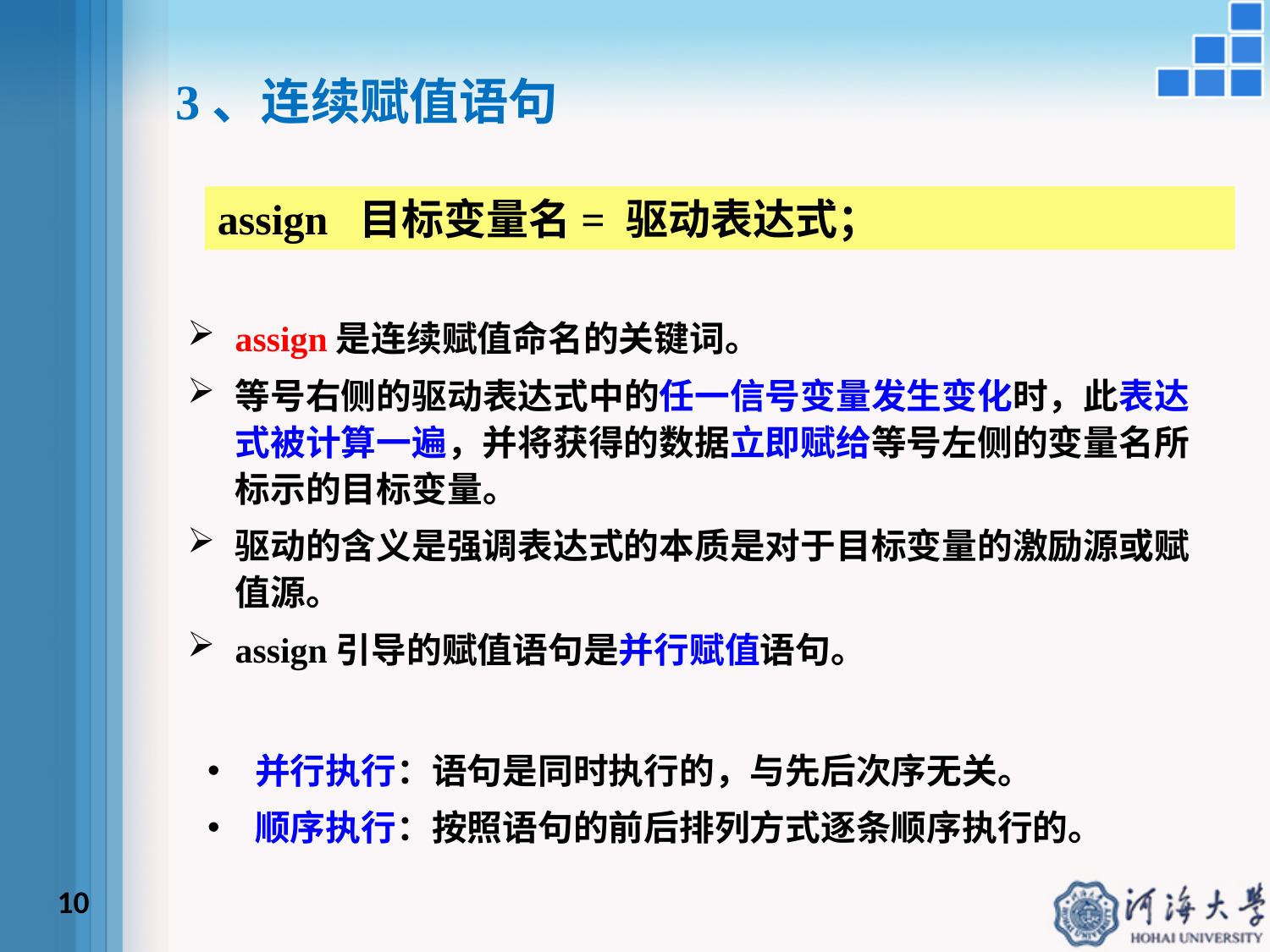

3、连续赋值语句
assign  目标变量名= 驱动表达式；
assign是连续赋值命名的关键词。
等号右侧的驱动表达式中的任一信号变量发生变化时，此表达式被计算一遍，并将获得的数据立即赋给等号左侧的变量名所标示的目标变量。
驱动的含义是强调表达式的本质是对于目标变量的激励源或赋值源。
assign引导的赋值语句是并行赋值语句。
并行执行：语句是同时执行的，与先后次序无关。
顺序执行：按照语句的前后排列方式逐条顺序执行的。
10